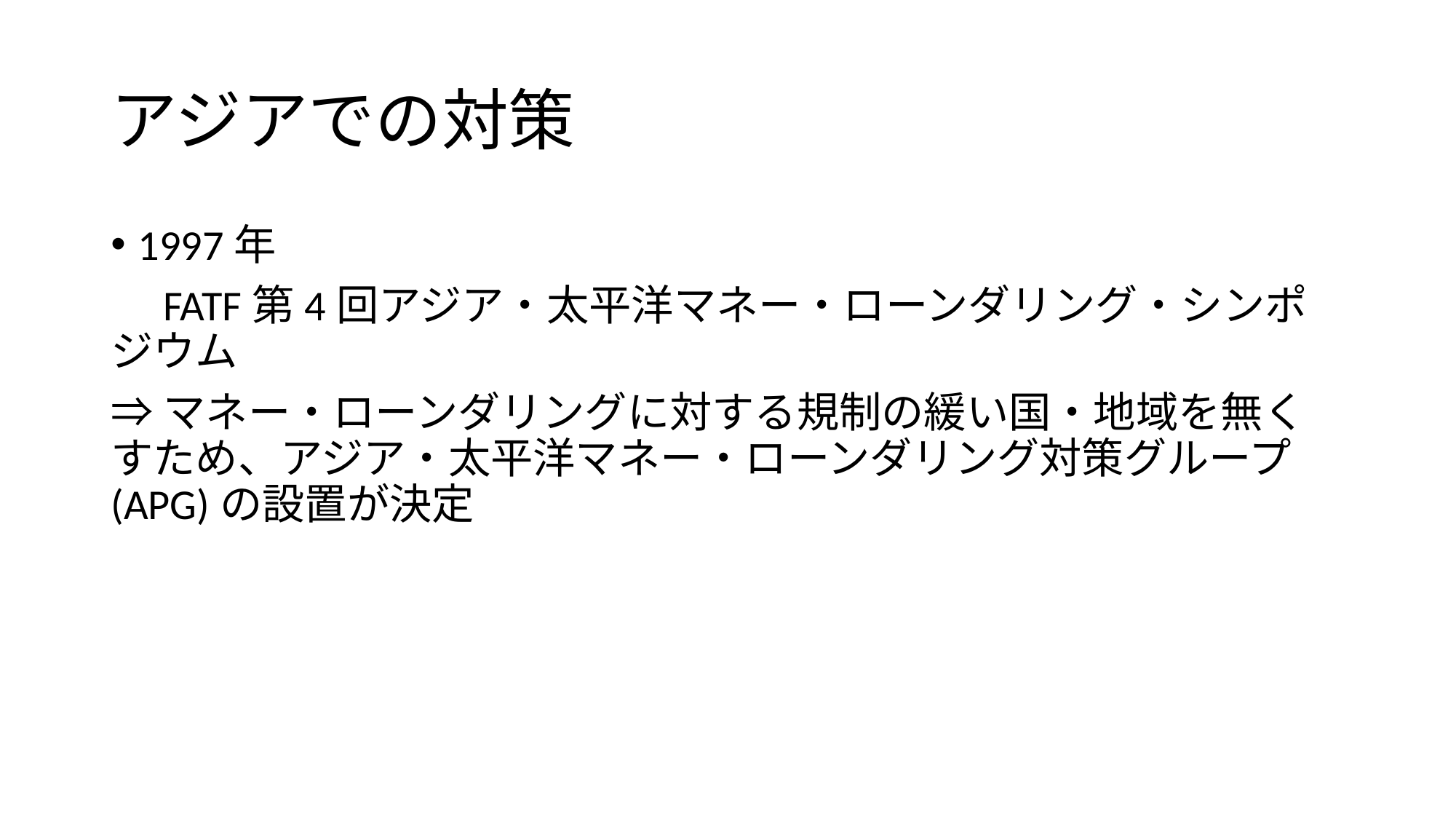

# アジアでの対策
1997年
　FATF第4回アジア・太平洋マネー・ローンダリング・シンポジウム
⇒マネー・ローンダリングに対する規制の緩い国・地域を無くすため、アジア・太平洋マネー・ローンダリング対策グループ(APG)の設置が決定